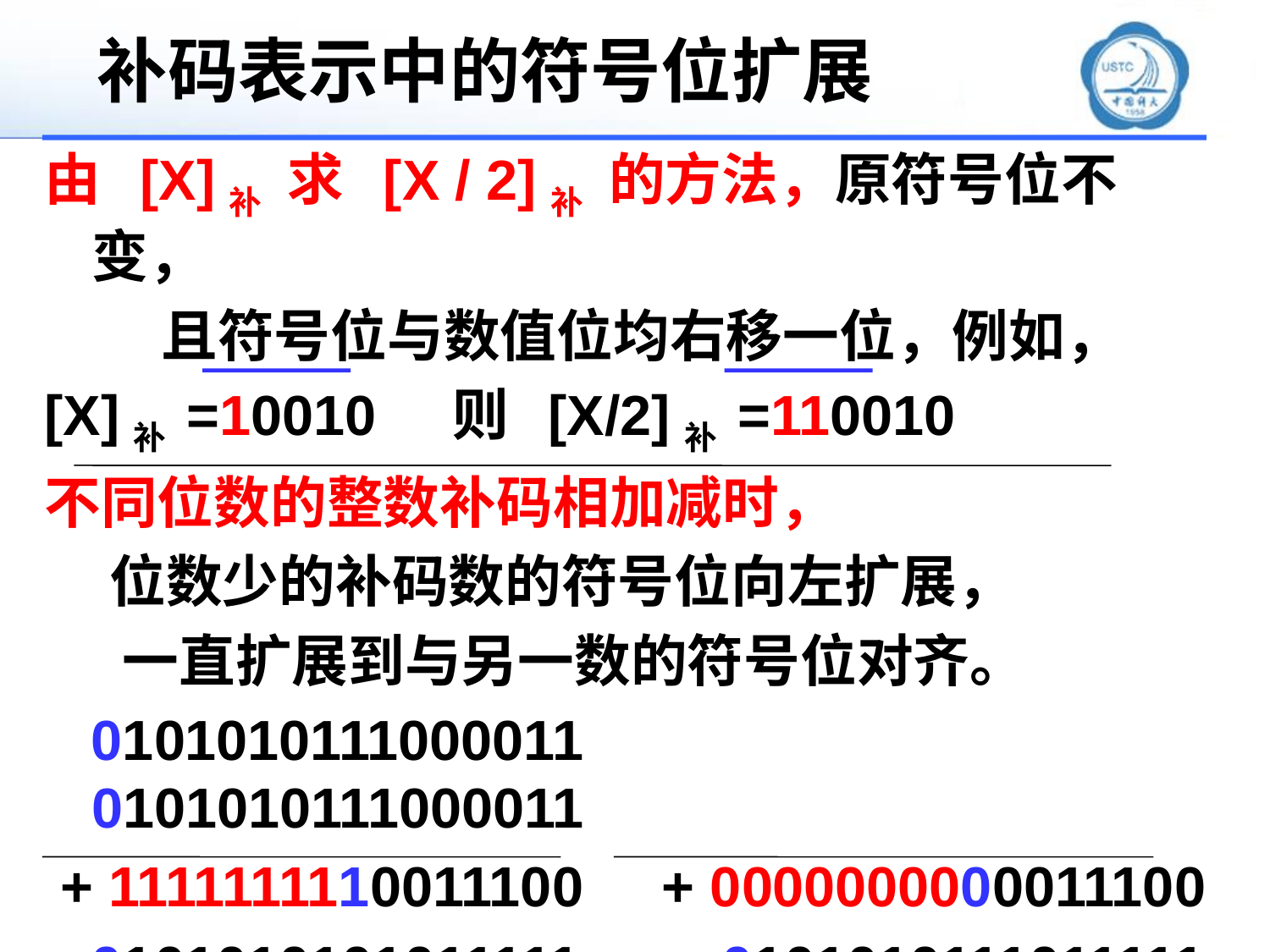

# 补码表示中的符号位扩展
由  [X]补  求  [X / 2]补  的方法，原符号位不变，
        且符号位与数值位均右移一位，例如，
[X]补 =10010    则  [X/2]补 =110010
不同位数的整数补码相加减时，
    位数少的补码数的符号位向左扩展，
     一直扩展到与另一数的符号位对齐。
   0101010111000011            0101010111000011
 + 1111111110011100     + 0000000000011100
   0101010101011111         0101010111011111